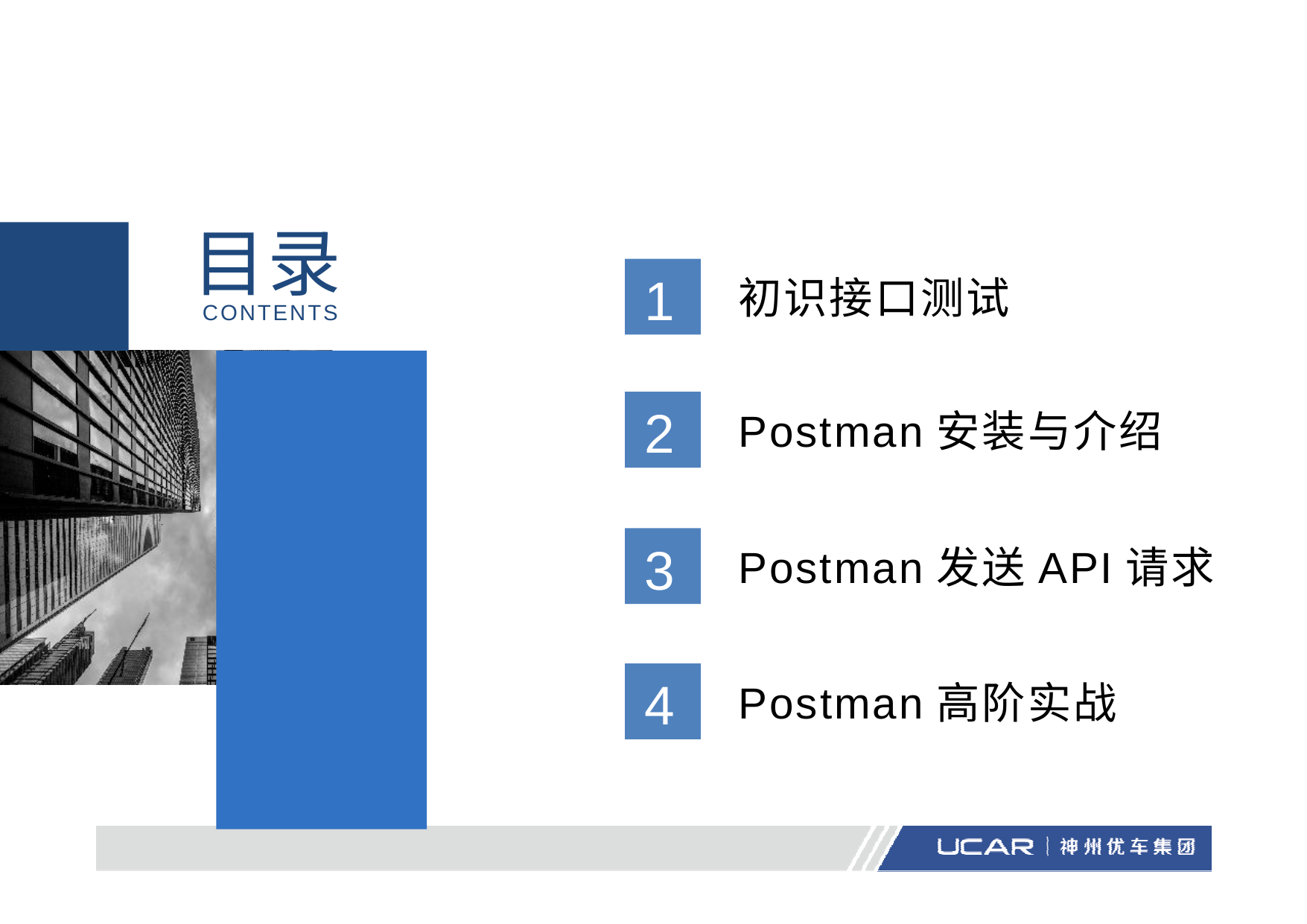

目录

1
初识接口测试
CONTENTS

2
Postman安装与介绍

3
Postman发送API请求

4
Postman高阶实战